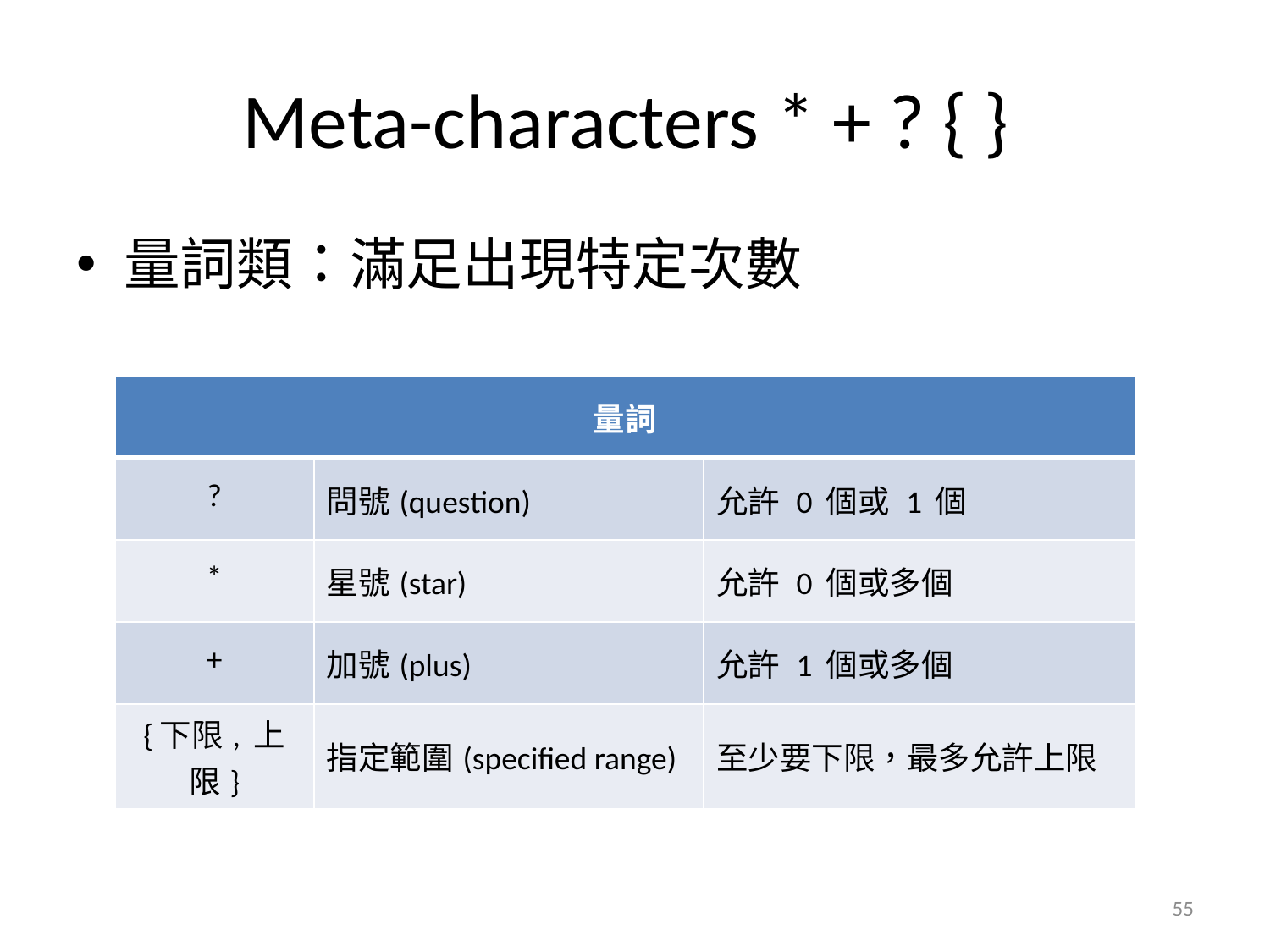

# Meta-characters * + ? { }
量詞類：滿足出現特定次數

| 量詞 |  |  |
| --- | --- | --- |
| ? | 問號(question) | 允許 0 個或 1 個 |
| \* | 星號(star) | 允許 0 個或多個 |
| + | 加號(plus) | 允許 1 個或多個 |
| {下限, 上限} | 指定範圍(specified range) | 至少要下限，最多允許上限 |
55